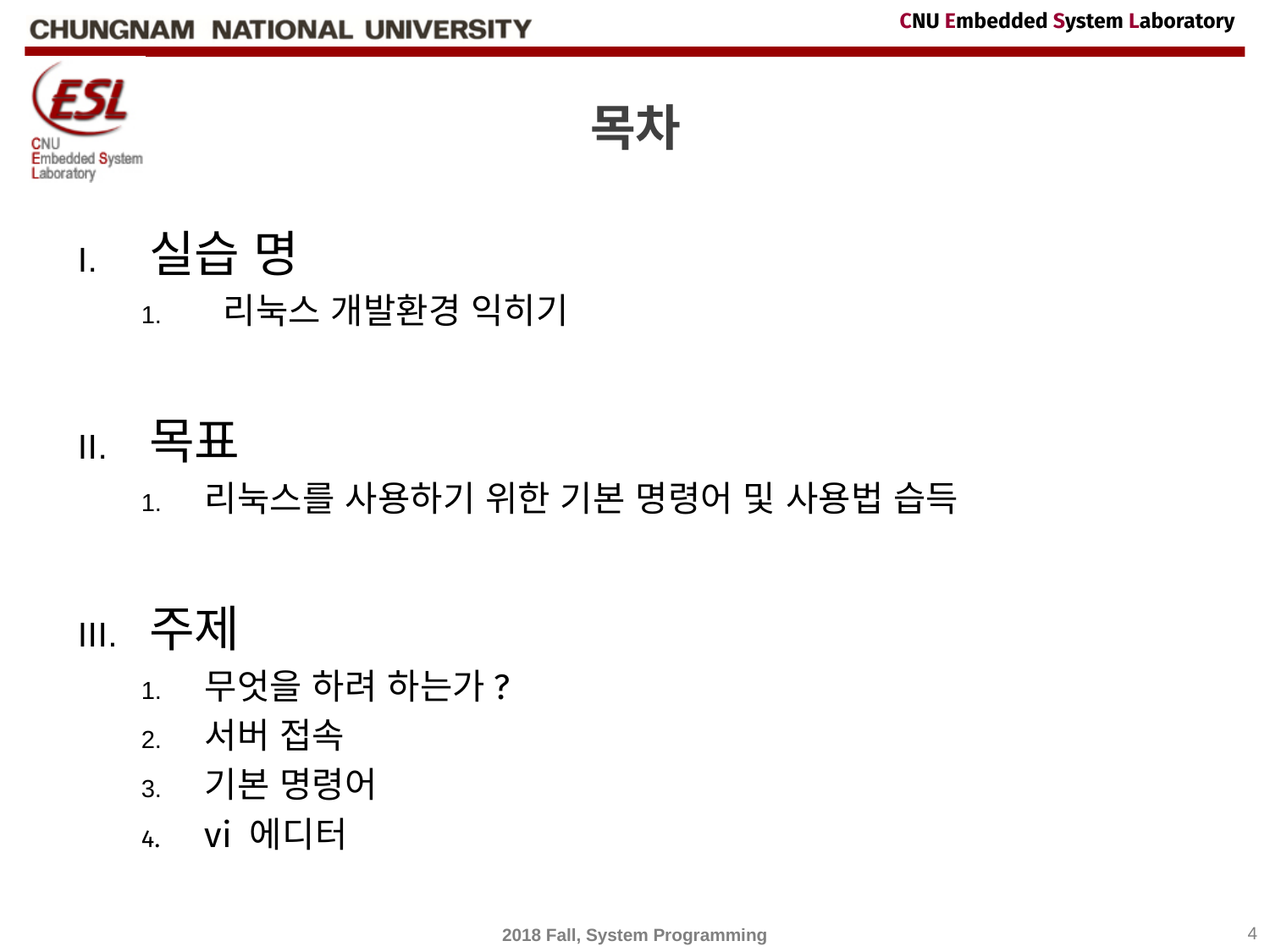

# 목차
실습 명
 리눅스 개발환경 익히기

목표
리눅스를 사용하기 위한 기본 명령어 및 사용법 습득

주제
무엇을 하려 하는가?
서버 접속
기본 명령어
vi 에디터

2018 Fall, System Programming
4